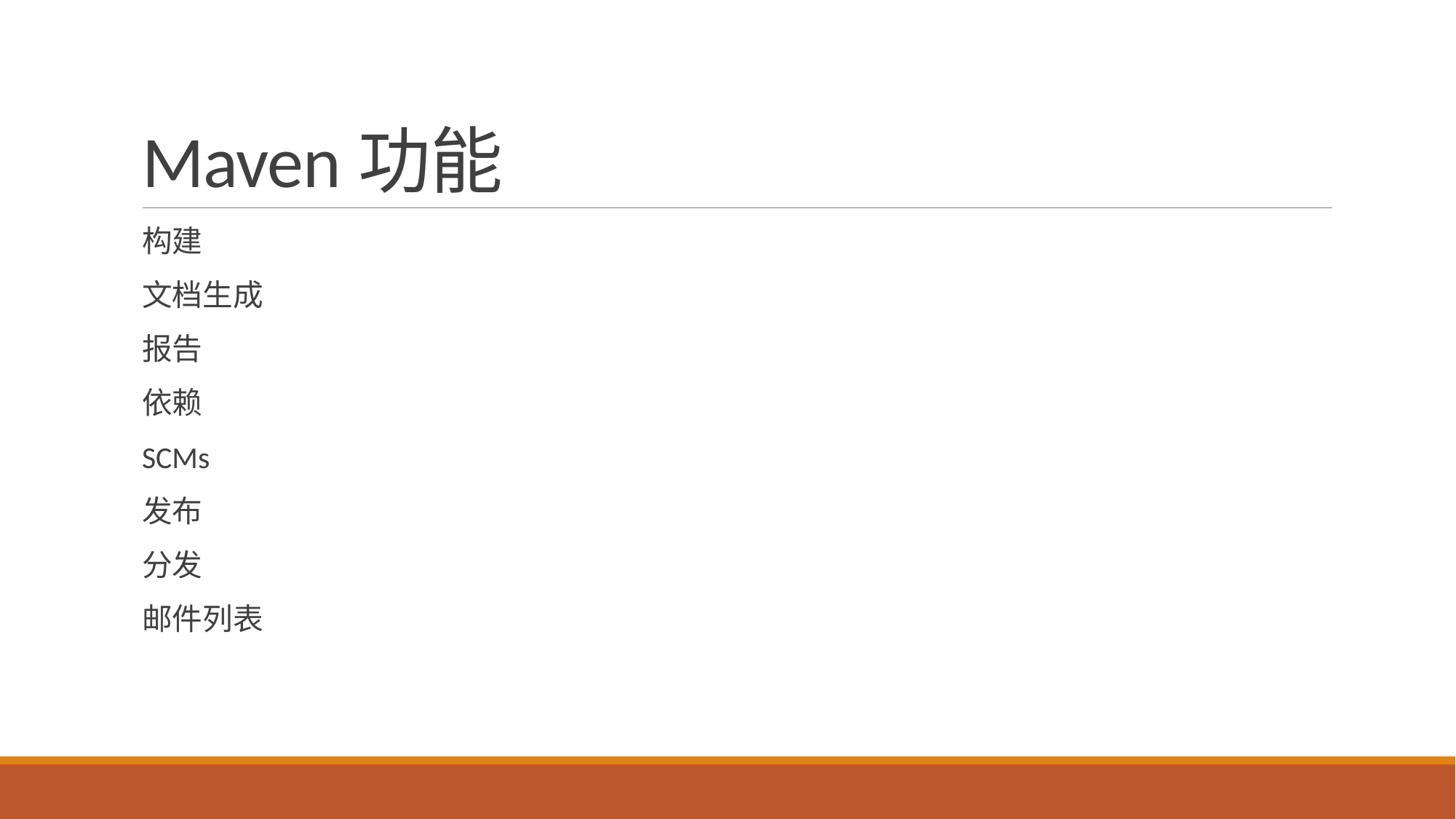

# Maven功能
构建
文档生成
报告
依赖
SCMs
发布
分发
邮件列表